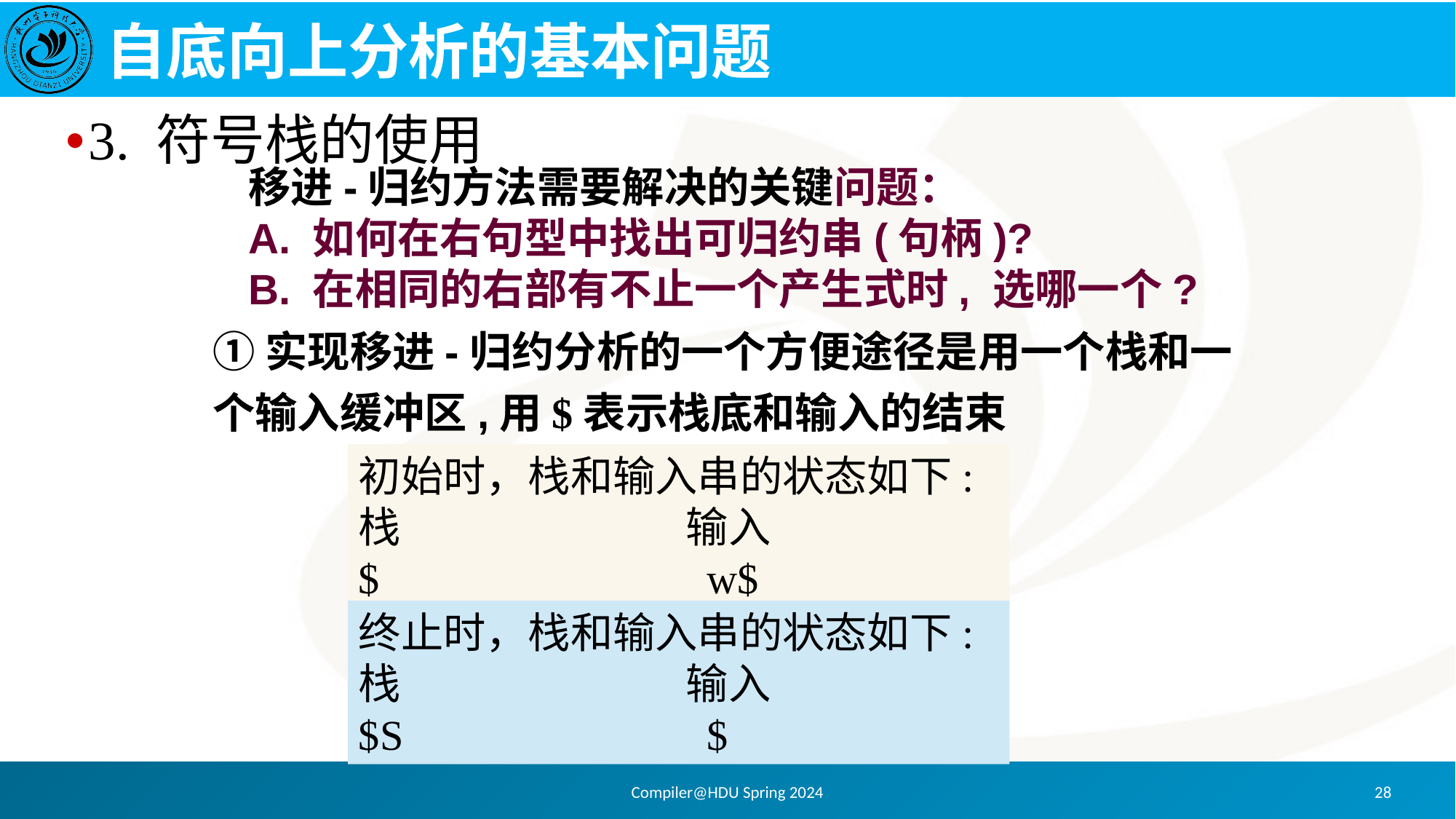

# 自底向上分析的基本问题
3. 符号栈的使用

移进-归约方法需要解决的关键问题：
A. 如何在右句型中找出可归约串(句柄)?
B. 在相同的右部有不止一个产生式时, 选哪一个?
①实现移进-归约分析的一个方便途径是用一个栈和一个输入缓冲区,用$表示栈底和输入的结束
初始时，栈和输入串的状态如下:
栈			输入
$			  w$
终止时，栈和输入串的状态如下:
栈			输入
$S			  $
Compiler@HDU Spring 2024
28